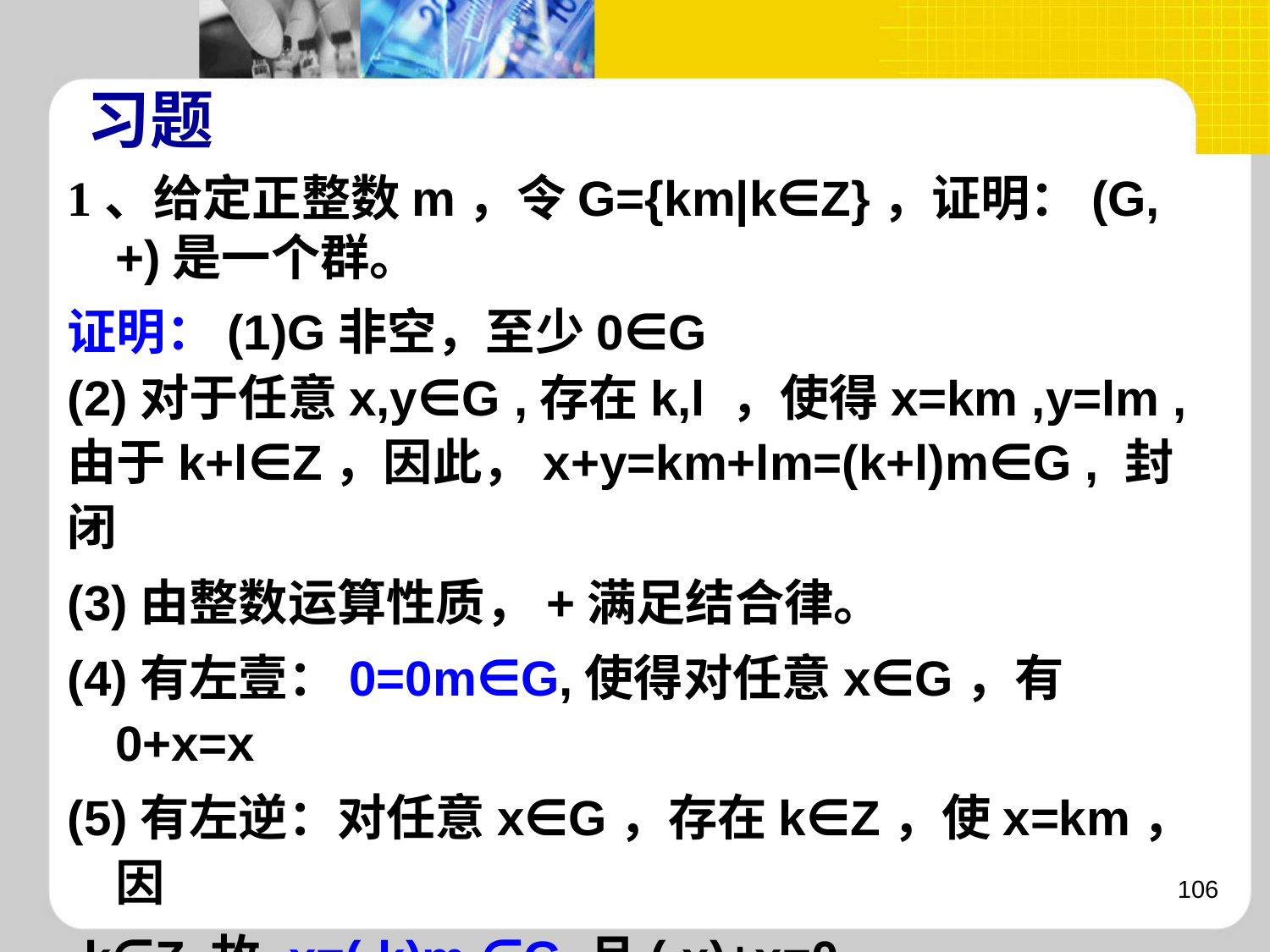

# 习题
1、给定正整数m，令G={km|k∈Z}，证明：(G,+)是一个群。
证明：(1)G非空，至少0∈G
(2)对于任意x,y∈G ,存在k,l ，使得x=km ,y=lm ,由于k+l∈Z，因此，x+y=km+lm=(k+l)m∈G , 封闭
(3)由整数运算性质，+满足结合律。
(4)有左壹：0=0m∈G,使得对任意x∈G，有0+x=x
(5)有左逆：对任意x∈G，存在k∈Z，使x=km，因
-k∈Z,故-x=(-k)m ∈G,且(-x)+x=0 .
因此，(G,+)为群。
106